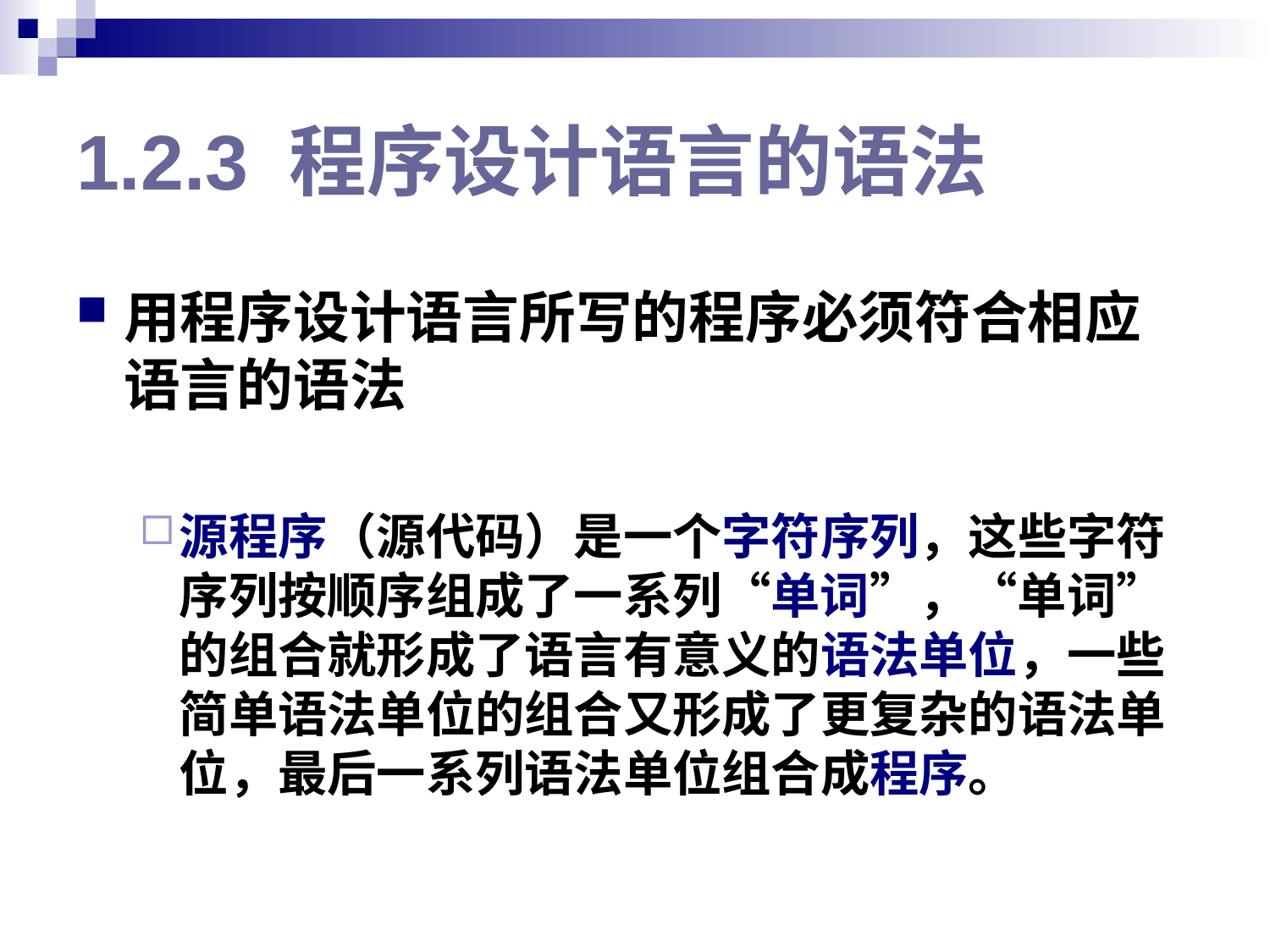

# 1.2.3 程序设计语言的语法
用程序设计语言所写的程序必须符合相应语言的语法

源程序（源代码）是一个字符序列，这些字符序列按顺序组成了一系列“单词”，“单词”的组合就形成了语言有意义的语法单位，一些简单语法单位的组合又形成了更复杂的语法单位，最后一系列语法单位组合成程序。